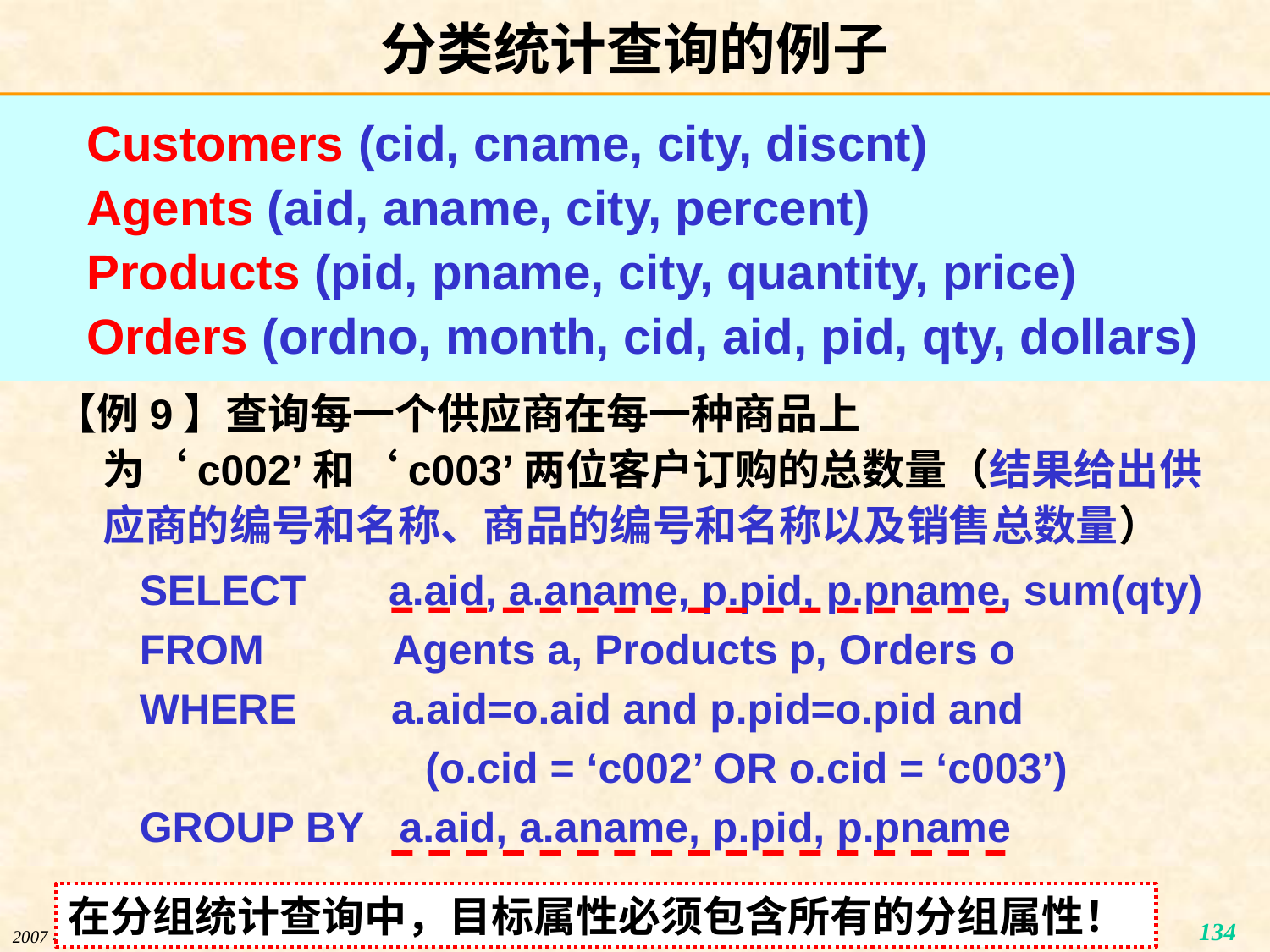

# 分类统计查询的例子

Customers (cid, cname, city, discnt)
Agents (aid, aname, city, percent)
Products (pid, pname, city, quantity, price)
Orders (ordno, month, cid, aid, pid, qty, dollars)
【例9】查询每一个供应商在每一种商品上为‘c002’和‘c003’两位客户订购的总数量（结果给出供应商的编号和名称、商品的编号和名称以及销售总数量）
SELECT       a.aid, a.aname, p.pid, p.pname, sum(qty)
FROM           Agents a, Products p, Orders o
WHERE        a.aid=o.aid and p.pid=o.pid and
		(o.cid = ‘c002’ OR o.cid = ‘c003’)
GROUP BY   a.aid, a.aname, p.pid, p.pname

在分组统计查询中，目标属性必须包含所有的分组属性！
134
2007年度-教育部-IBM精品课程-南京大学计算机科学与技术系